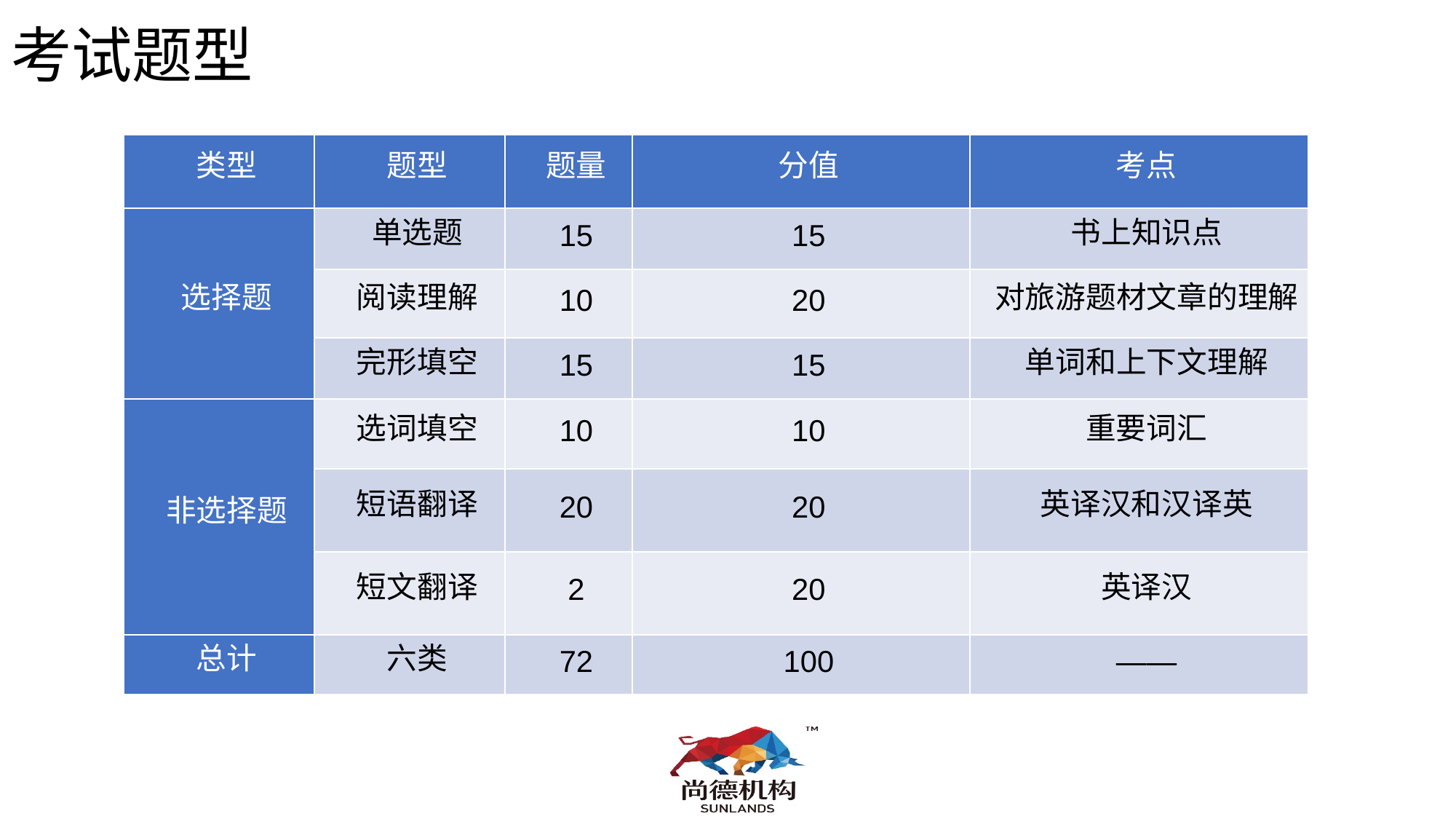

# 考试题型
| 类型 | 题型 | 题量 | 分值 | 考点 |
| --- | --- | --- | --- | --- |
| 选择题 | 单选题 | 15 | 15 | 书上知识点 |
|  | 阅读理解 | 10 | 20 | 对旅游题材文章的理解 |
|  | 完形填空 | 15 | 15 | 单词和上下文理解 |
| 非选择题 | 选词填空 | 10 | 10 | 重要词汇 |
|  | 短语翻译 | 20 | 20 | 英译汉和汉译英 |
|  | 短文翻译 | 2 | 20 | 英译汉 |
| 总计 | 六类 | 72 | 100 | —— |